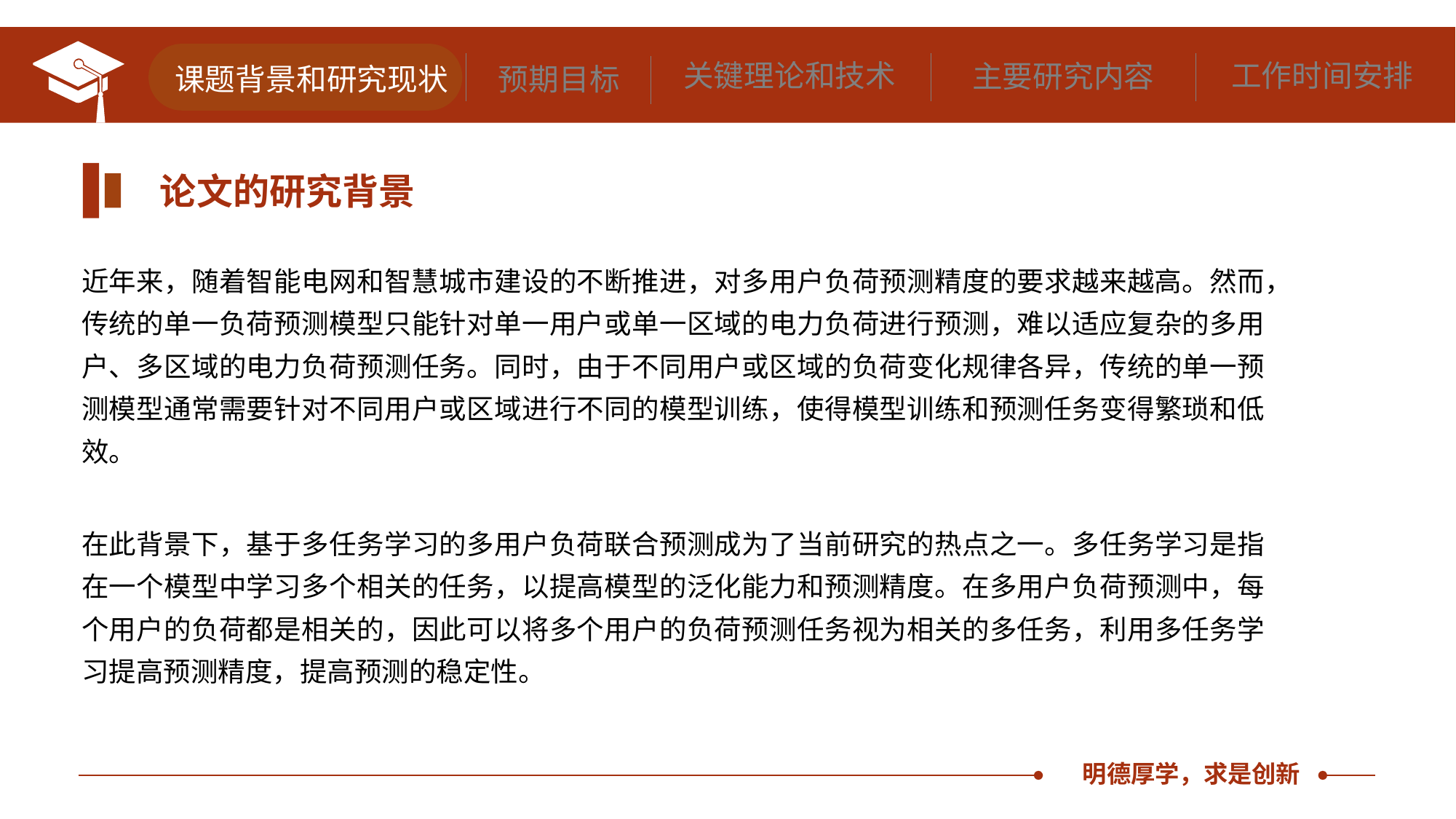

关键理论和技术
工作时间安排
主要研究内容
课题背景和研究现状
预期目标

论文的研究背景

近年来，随着智能电网和智慧城市建设的不断推进，对多用户负荷预测精度的要求越来越高。然而，传统的单一负荷预测模型只能针对单一用户或单一区域的电力负荷进行预测，难以适应复杂的多用户、多区域的电力负荷预测任务。同时，由于不同用户或区域的负荷变化规律各异，传统的单一预测模型通常需要针对不同用户或区域进行不同的模型训练，使得模型训练和预测任务变得繁琐和低效。
在此背景下，基于多任务学习的多用户负荷联合预测成为了当前研究的热点之一。多任务学习是指在一个模型中学习多个相关的任务，以提高模型的泛化能力和预测精度。在多用户负荷预测中，每个用户的负荷都是相关的，因此可以将多个用户的负荷预测任务视为相关的多任务，利用多任务学习提高预测精度，提高预测的稳定性。